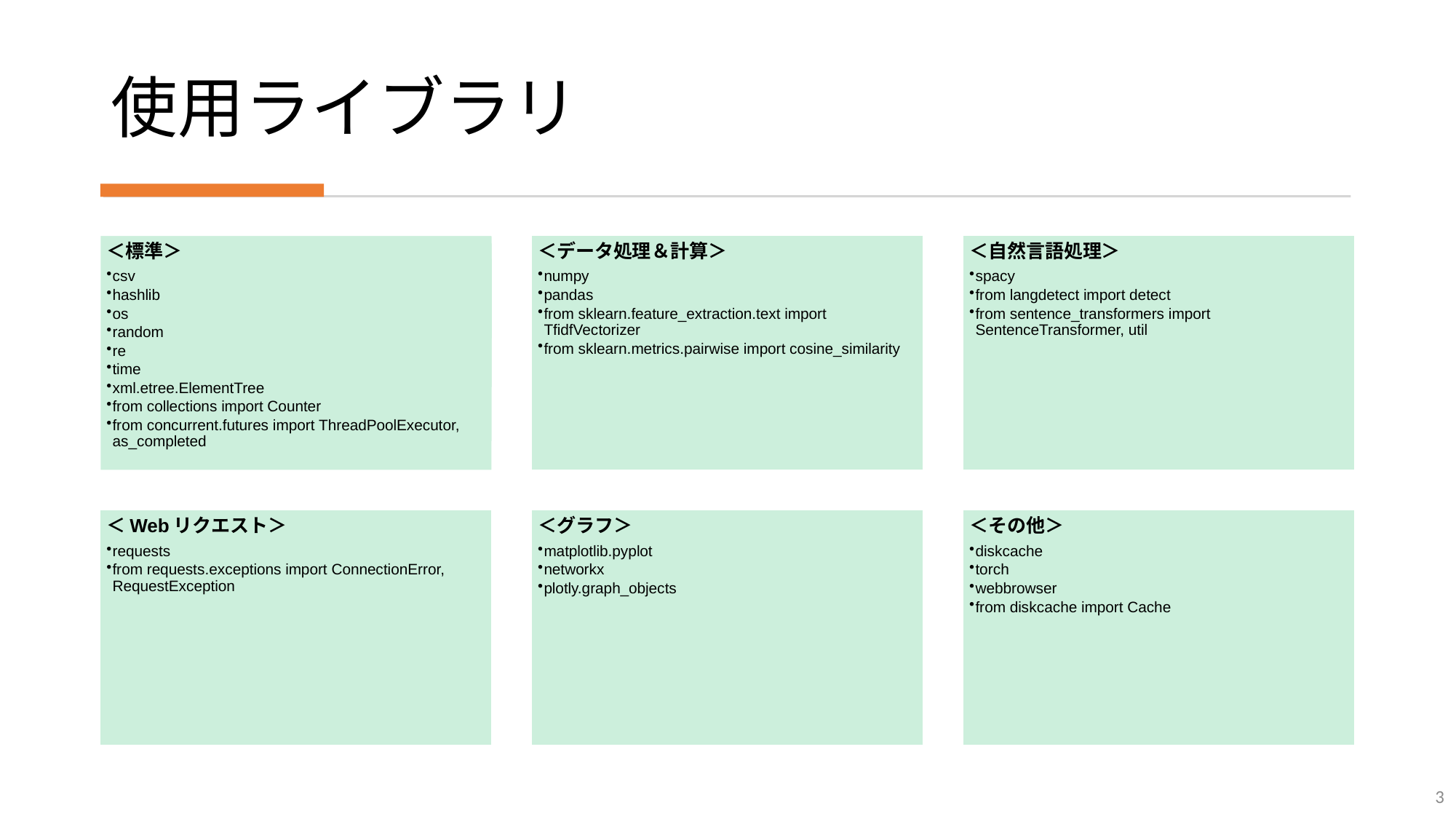

# 使用ライブラリ

＜標準＞
csv
hashlib
os
random
re
time
xml.etree.ElementTree
from collections import Counter
from concurrent.futures import ThreadPoolExecutor, as_completed
＜データ処理＆計算＞
numpy
pandas
from sklearn.feature_extraction.text import TfidfVectorizer
from sklearn.metrics.pairwise import cosine_similarity
＜自然言語処理＞
spacy
from langdetect import detect
from sentence_transformers import SentenceTransformer, util
＜Webリクエスト＞
requests
from requests.exceptions import ConnectionError, RequestException
＜グラフ＞
matplotlib.pyplot
networkx
plotly.graph_objects
＜その他＞
diskcache
torch
webbrowser
from diskcache import Cache
3